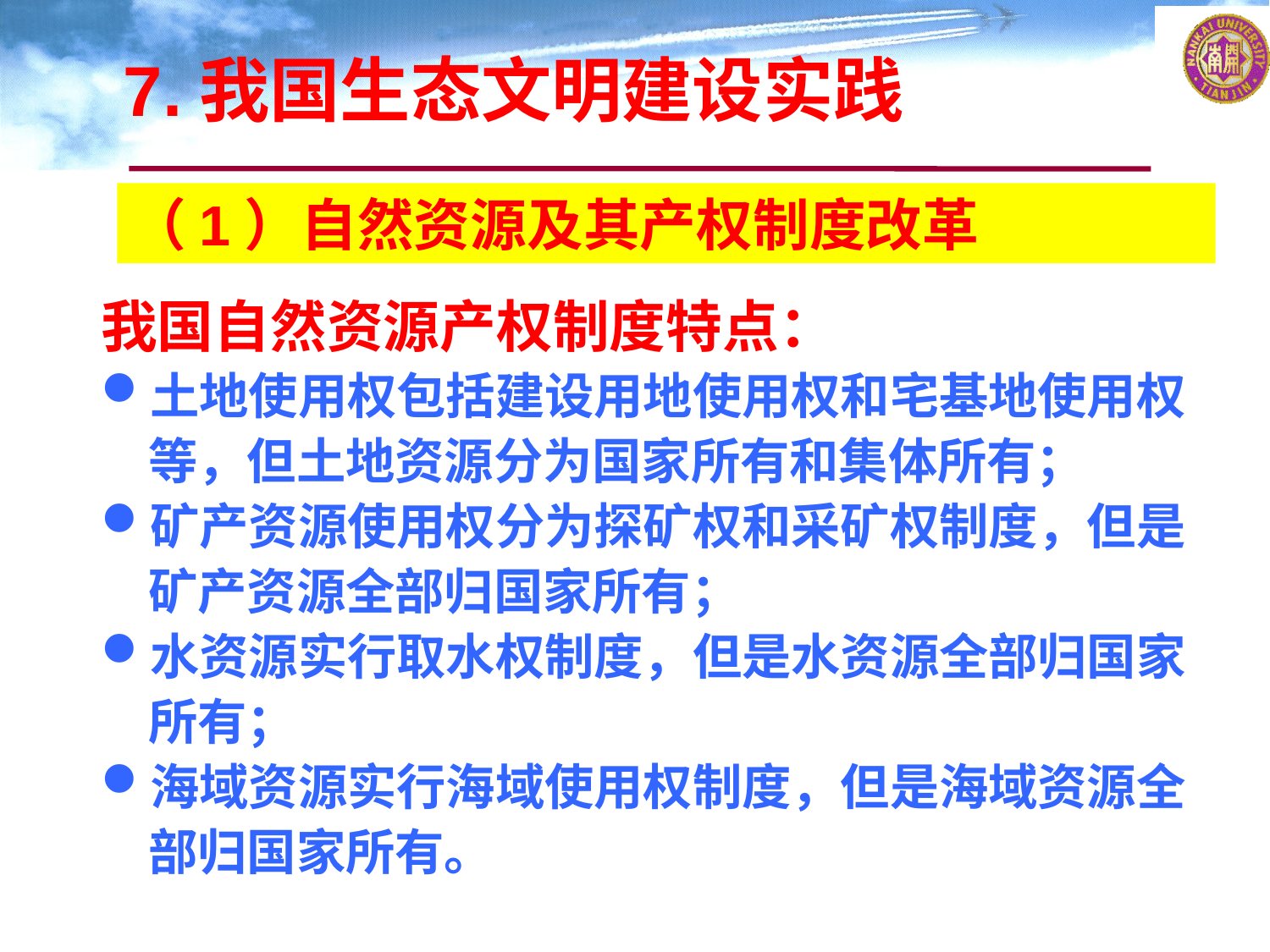

7.我国生态文明建设实践

（1）自然资源及其产权制度改革
我国自然资源产权制度特点：
土地使用权包括建设用地使用权和宅基地使用权等，但土地资源分为国家所有和集体所有；
矿产资源使用权分为探矿权和采矿权制度，但是矿产资源全部归国家所有；
水资源实行取水权制度，但是水资源全部归国家所有；
海域资源实行海域使用权制度，但是海域资源全部归国家所有。